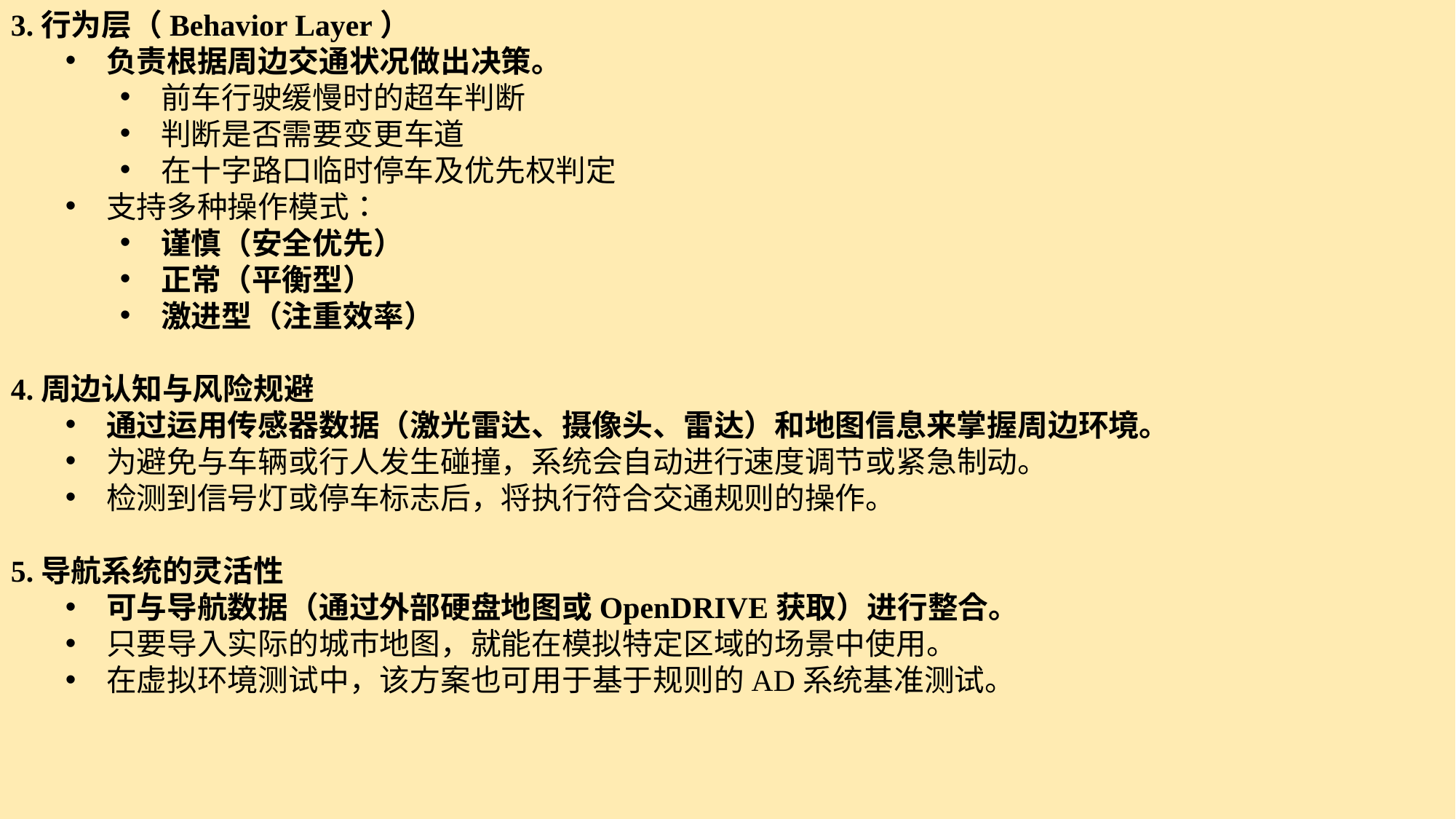

3.行为层（Behavior Layer）
负责根据周边交通状况做出决策。
前车行驶缓慢时的超车判断
判断是否需要变更车道
在十字路口临时停车及优先权判定
支持多种操作模式：
谨慎（安全优先）
正常（平衡型）
激进型（注重效率）

4.周边认知与风险规避
通过运用传感器数据（激光雷达、摄像头、雷达）和地图信息来掌握周边环境。
为避免与车辆或行人发生碰撞，系统会自动进行速度调节或紧急制动。
检测到信号灯或停车标志后，将执行符合交通规则的操作。

5.导航系统的灵活性
可与导航数据（通过外部硬盘地图或OpenDRIVE获取）进行整合。
只要导入实际的城市地图，就能在模拟特定区域的场景中使用。
在虚拟环境测试中，该方案也可用于基于规则的AD系统基准测试。